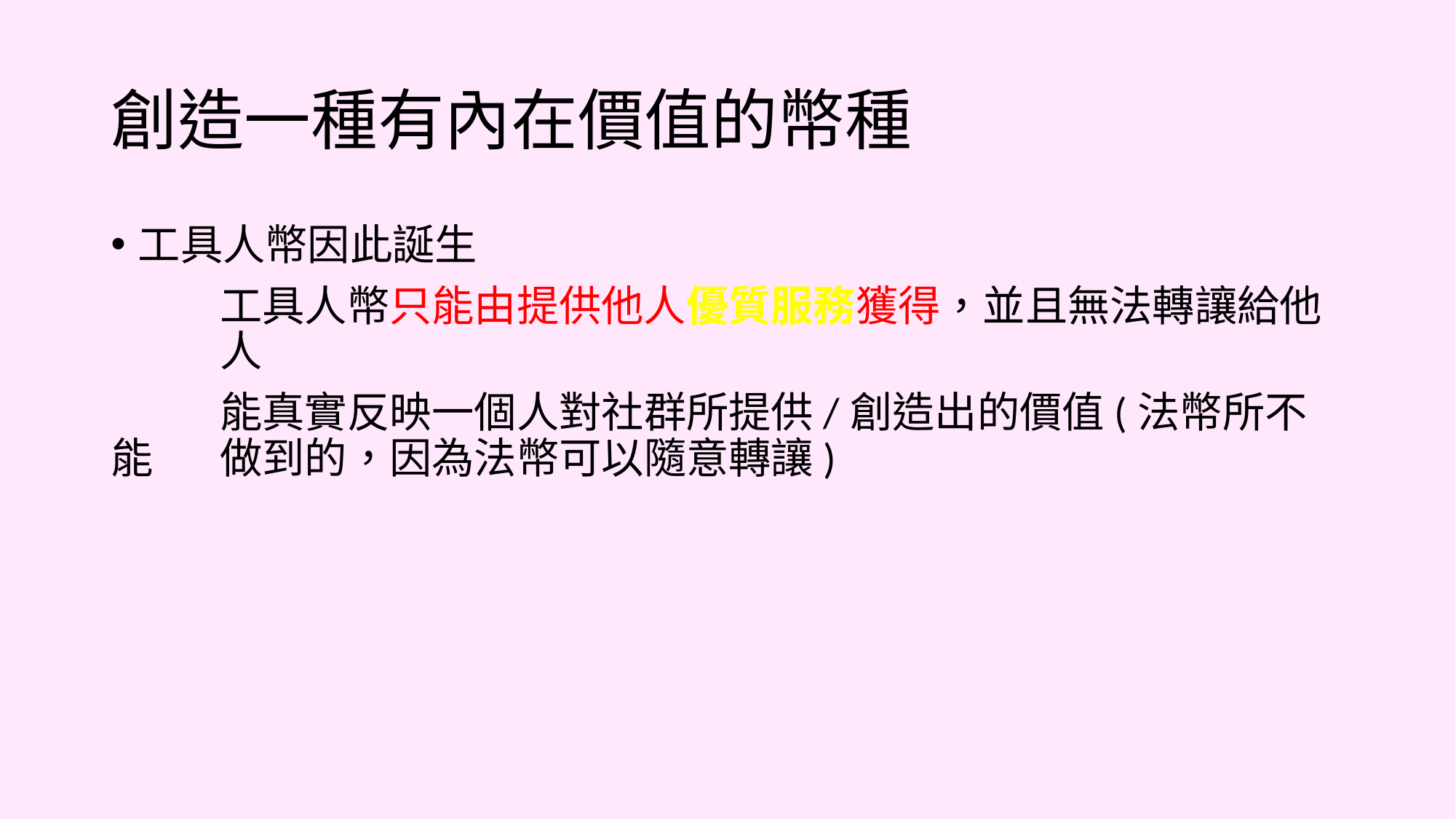

# 創造一種有內在價值的幣種
工具人幣因此誕生
    	工具人幣只能由提供他人優質服務獲得，並且無法轉讓給他	人
	能真實反映一個人對社群所提供/創造出的價值(法幣所不能	做到的，因為法幣可以隨意轉讓)